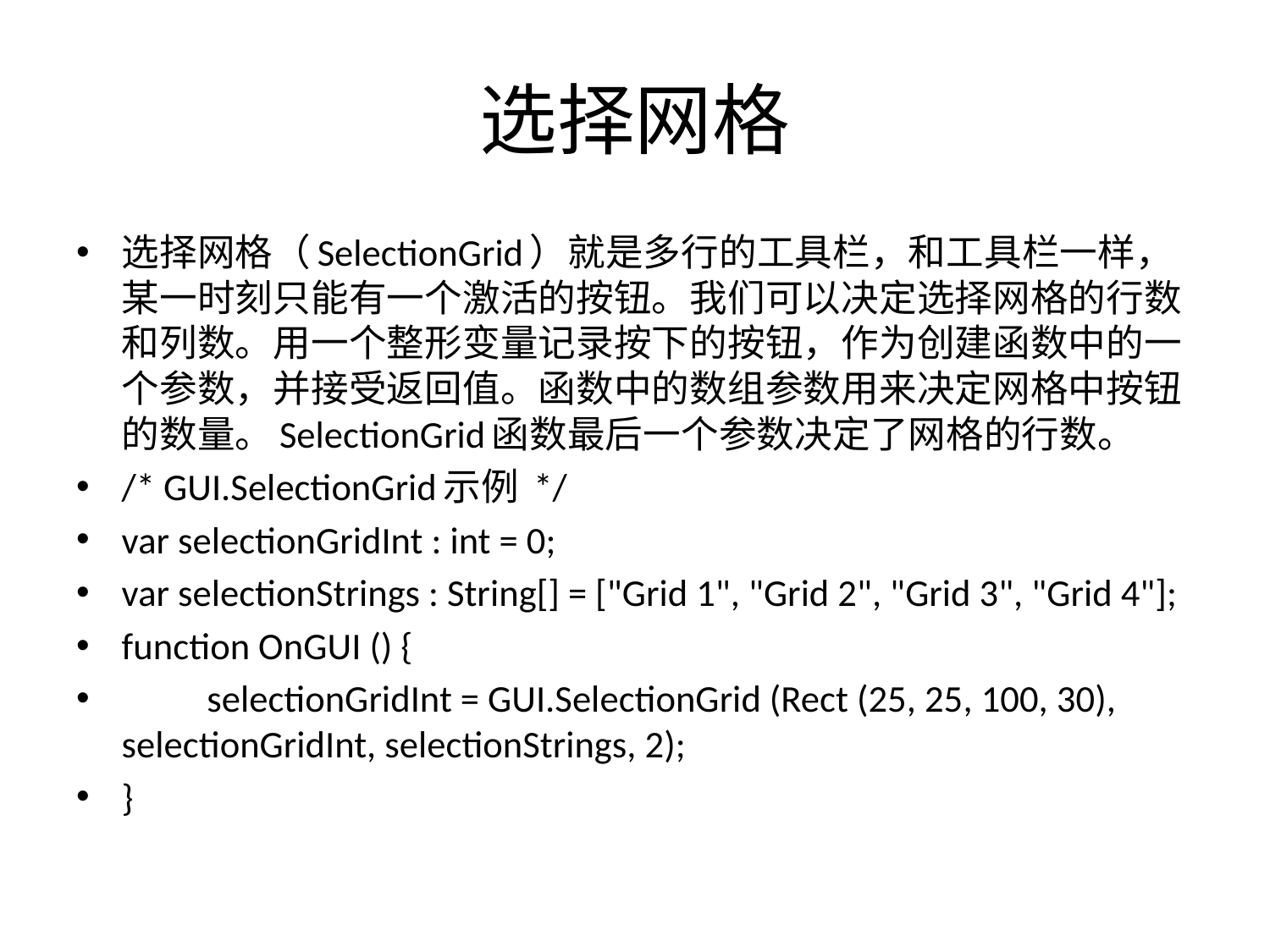

# 选择网格
选择网格（SelectionGrid）就是多行的工具栏，和工具栏一样，某一时刻只能有一个激活的按钮。我们可以决定选择网格的行数和列数。用一个整形变量记录按下的按钮，作为创建函数中的一个参数，并接受返回值。函数中的数组参数用来决定网格中按钮的数量。SelectionGrid函数最后一个参数决定了网格的行数。
/* GUI.SelectionGrid示例 */
var selectionGridInt : int = 0;
var selectionStrings : String[] = ["Grid 1", "Grid 2", "Grid 3", "Grid 4"];
function OnGUI () {
	selectionGridInt = GUI.SelectionGrid (Rect (25, 25, 100, 30), selectionGridInt, selectionStrings, 2);
}